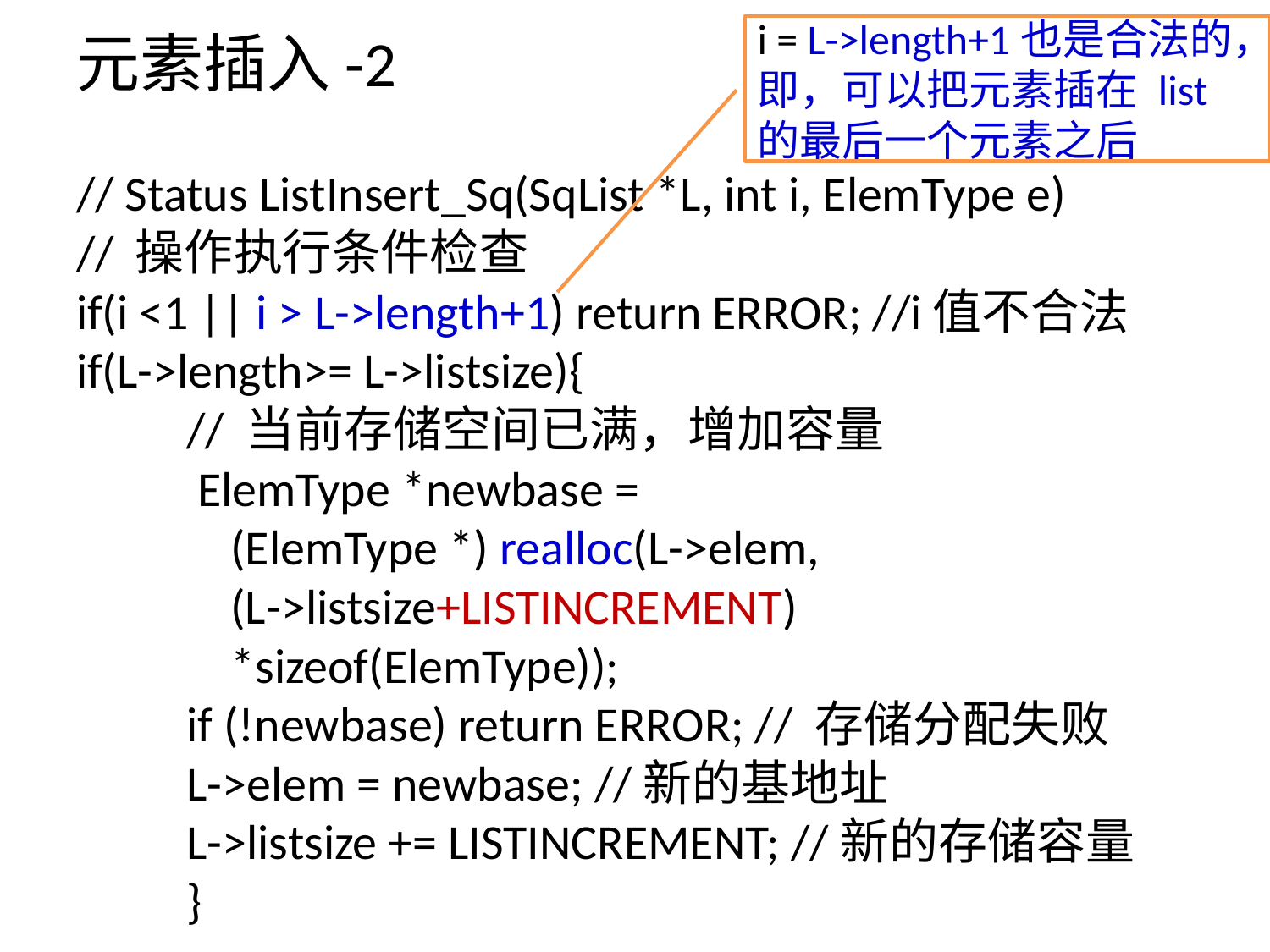

# 元素插入-2
i = L->length+1也是合法的，即，可以把元素插在 list的最后一个元素之后
// Status ListInsert_Sq(SqList *L, int i, ElemType e)
// 操作执行条件检查
if(i <1 || i > L->length+1) return ERROR; //i值不合法
if(L->length>= L->listsize){
	// 当前存储空间已满，增加容量
	 ElemType *newbase =
	    (ElemType *) realloc(L->elem,
	    (L->listsize+LISTINCREMENT)
	    *sizeof(ElemType));
	if (!newbase) return ERROR; // 存储分配失败
	L->elem = newbase; //新的基地址
	L->listsize += LISTINCREMENT; //新的存储容量
	}